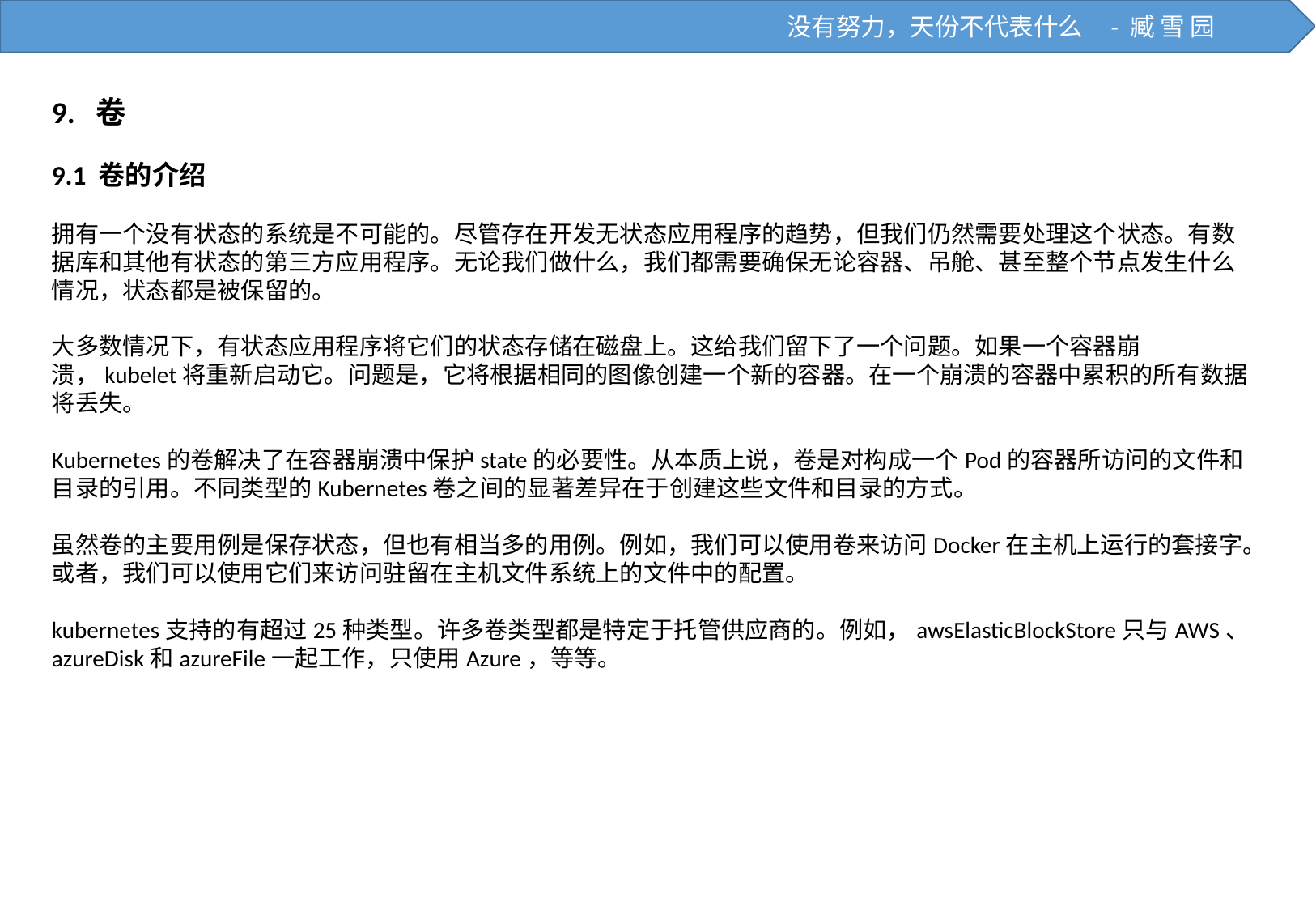

没有努力，天份不代表什么    - 臧 雪 园
9.  卷

9.1 卷的介绍

拥有一个没有状态的系统是不可能的。尽管存在开发无状态应用程序的趋势，但我们仍然需要处理这个状态。有数据库和其他有状态的第三方应用程序。无论我们做什么，我们都需要确保无论容器、吊舱、甚至整个节点发生什么情况，状态都是被保留的。

大多数情况下，有状态应用程序将它们的状态存储在磁盘上。这给我们留下了一个问题。如果一个容器崩溃，kubelet将重新启动它。问题是，它将根据相同的图像创建一个新的容器。在一个崩溃的容器中累积的所有数据将丢失。

Kubernetes的卷解决了在容器崩溃中保护state的必要性。从本质上说，卷是对构成一个Pod的容器所访问的文件和目录的引用。不同类型的Kubernetes卷之间的显著差异在于创建这些文件和目录的方式。

虽然卷的主要用例是保存状态，但也有相当多的用例。例如，我们可以使用卷来访问Docker在主机上运行的套接字。或者，我们可以使用它们来访问驻留在主机文件系统上的文件中的配置。

kubernetes支持的有超过25种类型。许多卷类型都是特定于托管供应商的。例如，awsElasticBlockStore只与AWS、azureDisk和azureFile一起工作，只使用Azure，等等。